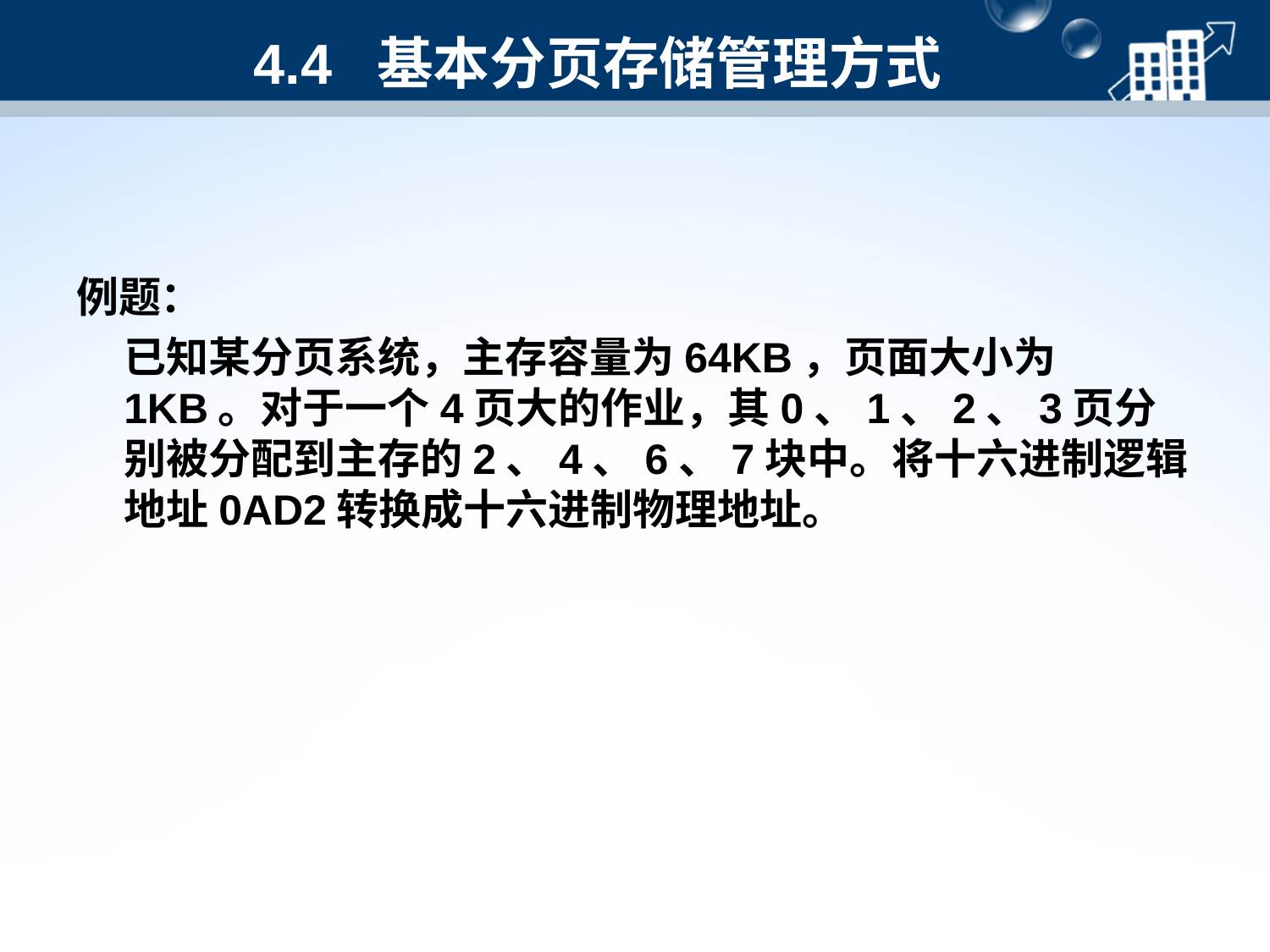

4.4  基本分页存储管理方式
例题：
	已知某分页系统，主存容量为64KB，页面大小为1KB。对于一个4页大的作业，其0、1、2、3页分别被分配到主存的2、4、6、7块中。将十六进制逻辑地址0AD2转换成十六进制物理地址。